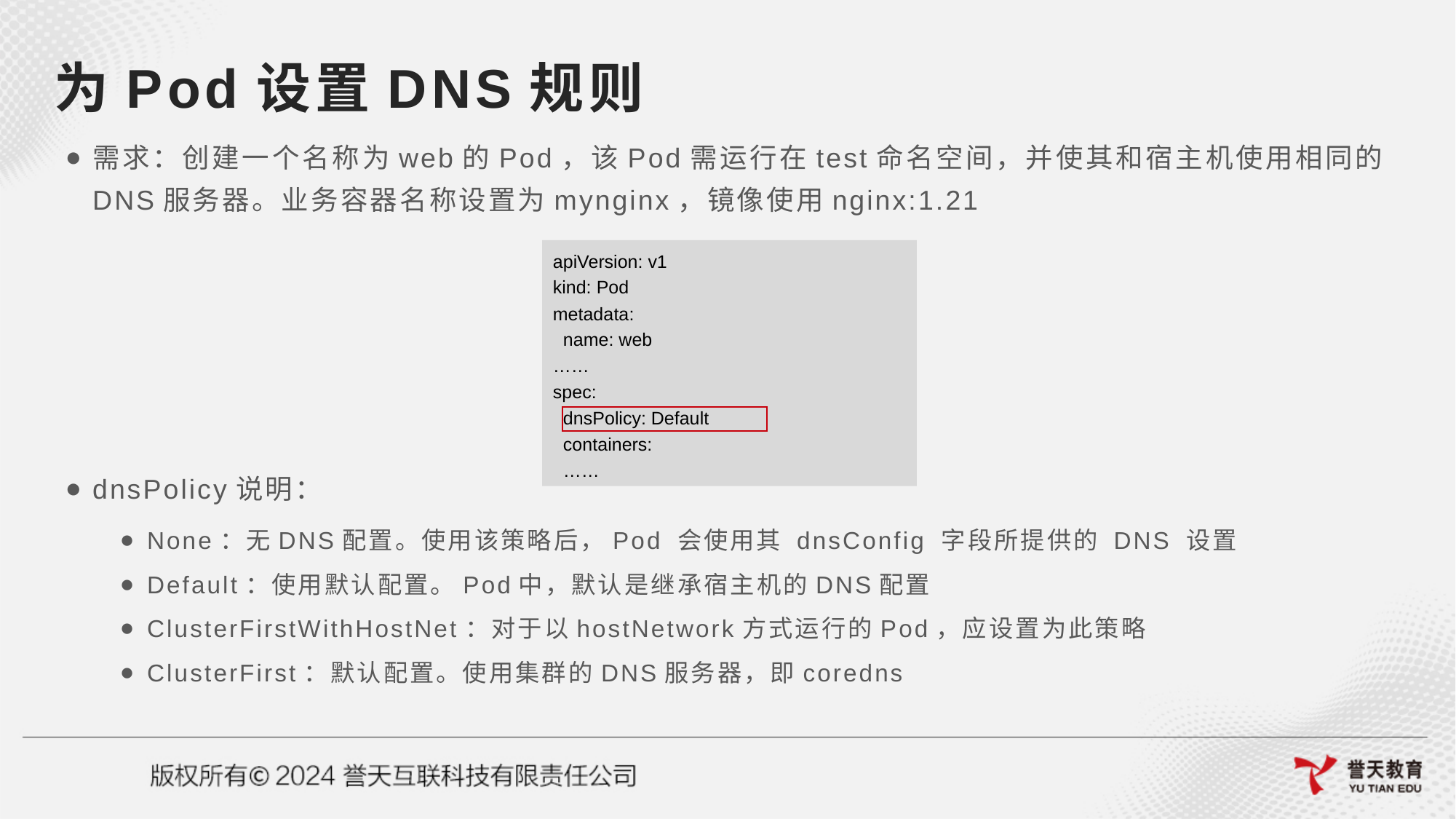

# 为Pod设置DNS规则
需求：创建一个名称为web的Pod，该Pod需运行在test命名空间，并使其和宿主机使用相同的DNS服务器。业务容器名称设置为mynginx，镜像使用nginx:1.21

dnsPolicy说明：
None：无DNS配置。使用该策略后，Pod 会使用其 dnsConfig 字段所提供的 DNS 设置
Default：使用默认配置。Pod中，默认是继承宿主机的DNS配置
ClusterFirstWithHostNet：对于以hostNetwork方式运行的Pod，应设置为此策略
ClusterFirst：默认配置。使用集群的DNS服务器，即coredns

apiVersion: v1
kind: Pod
metadata:
  name: web
……
spec:
  dnsPolicy: Default
  containers:
  ……